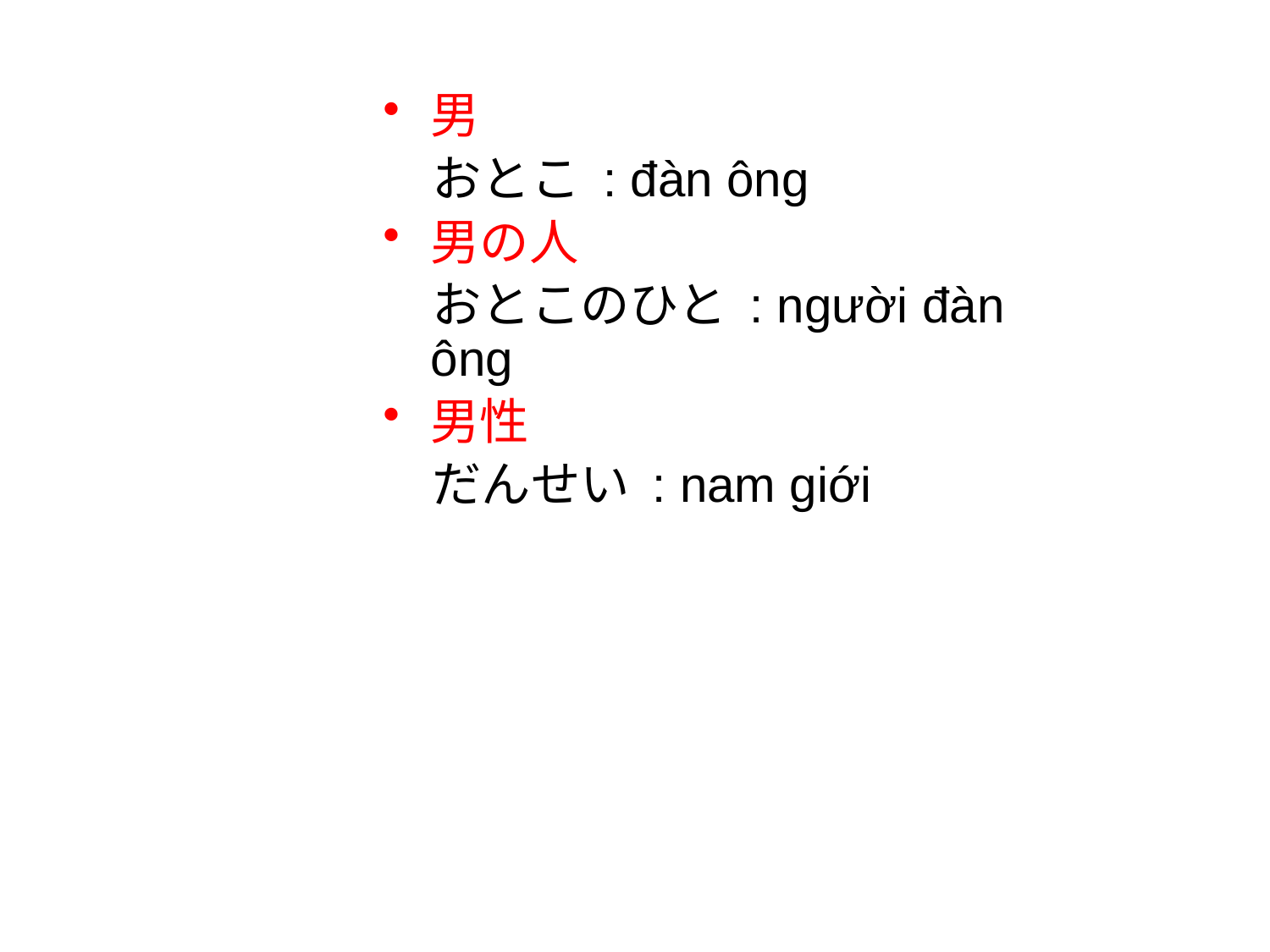

男
　おとこ : đàn ông
男の人
　おとこのひと : người đàn ông
男性
　だんせい : nam giới